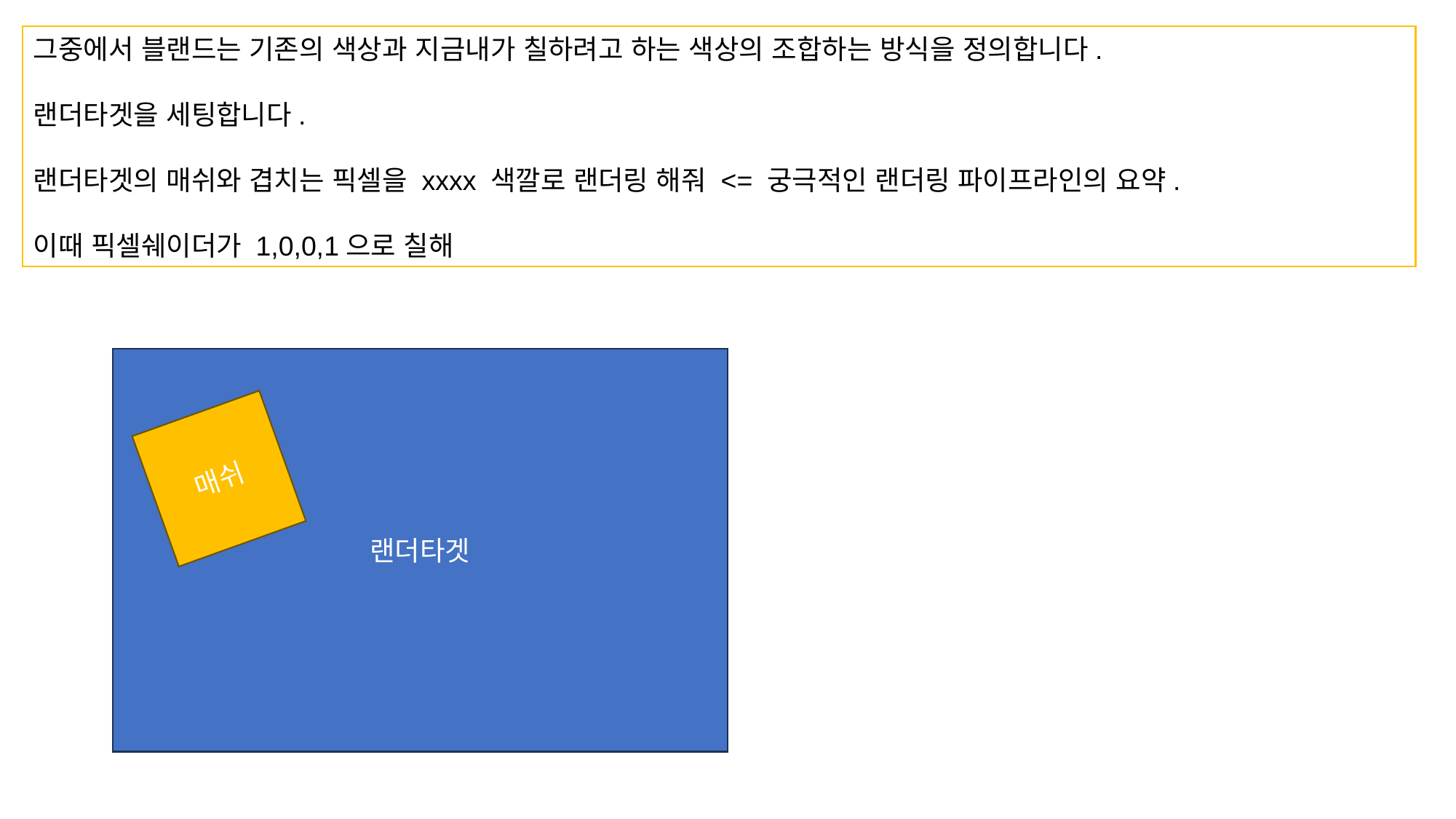

그중에서 블랜드는 기존의 색상과 지금내가 칠하려고 하는 색상의 조합하는 방식을 정의합니다.

랜더타겟을 세팅합니다.

랜더타겟의 매쉬와 겹치는 픽셀을 xxxx 색깔로 랜더링 해줘 <= 궁극적인 랜더링 파이프라인의 요약.

이때 픽셀쉐이더가 1,0,0,1으로 칠해
랜더타겟
매쉬